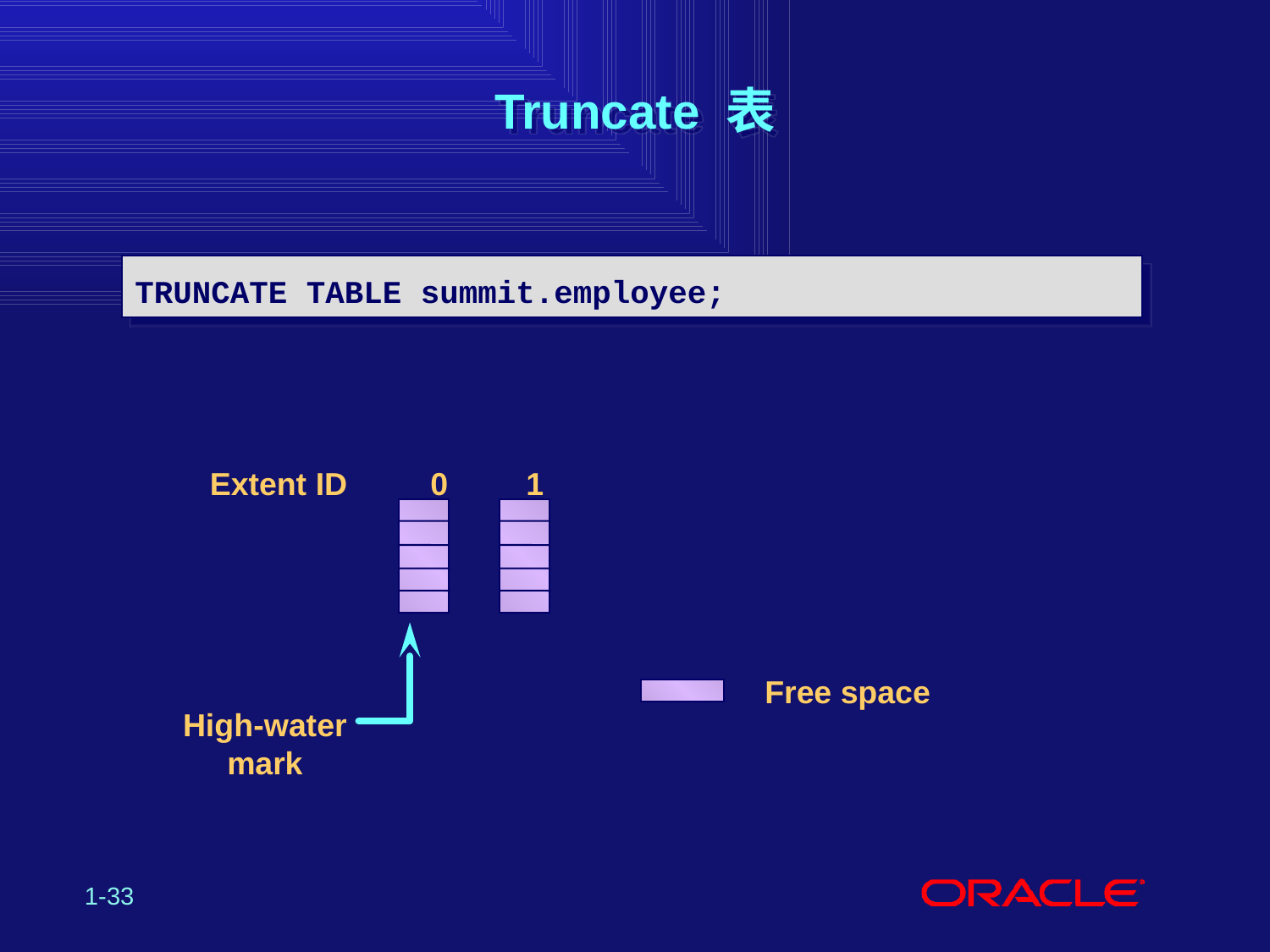

# Truncate 表
TRUNCATE TABLE summit.employee;
Extent ID	 0	1

 Free space

High-water mark